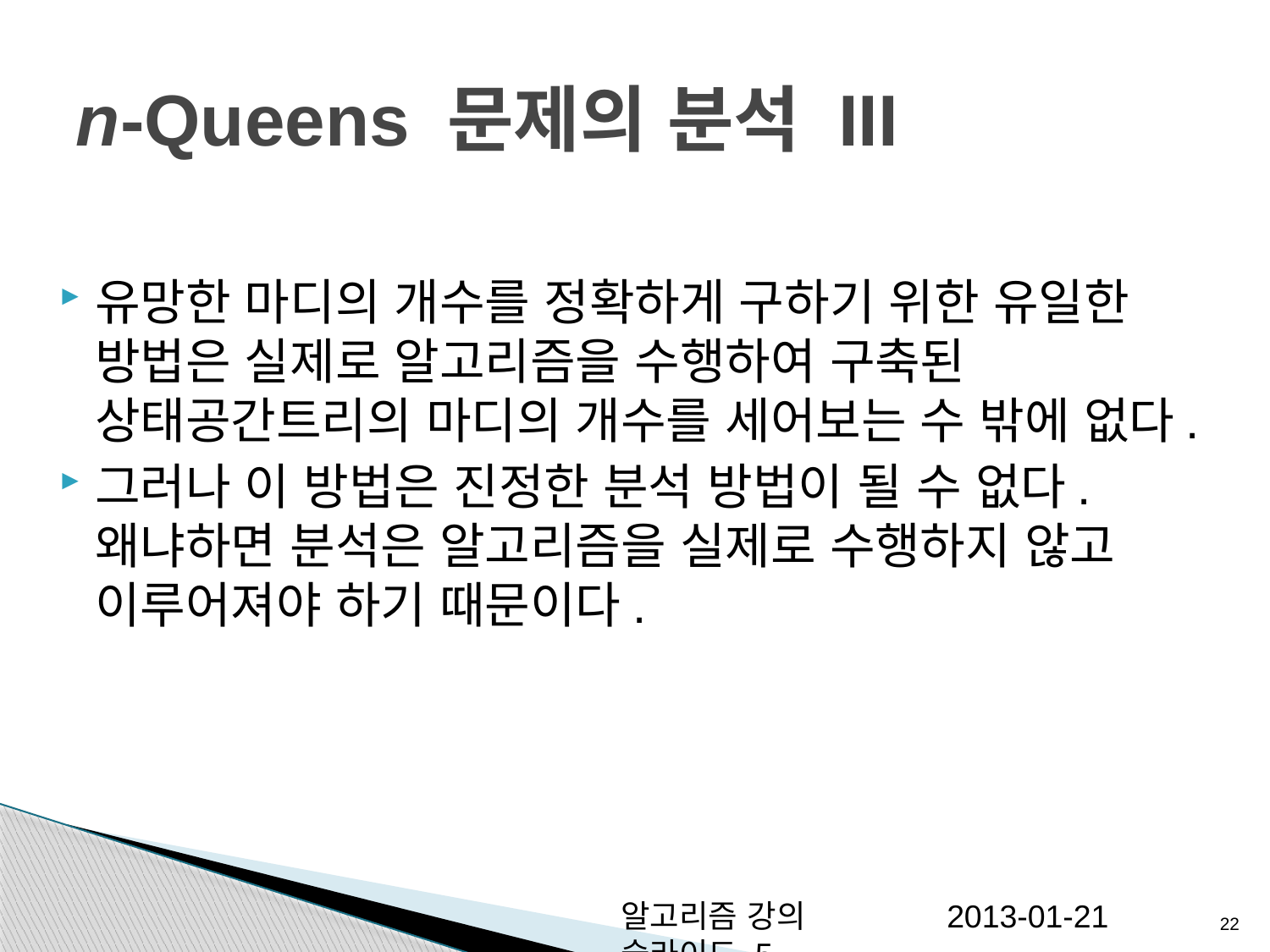

# n-Queens 문제의 분석 III
유망한 마디의 개수를 정확하게 구하기 위한 유일한 방법은 실제로 알고리즘을 수행하여 구축된 상태공간트리의 마디의 개수를 세어보는 수 밖에 없다.
그러나 이 방법은 진정한 분석 방법이 될 수 없다. 왜냐하면 분석은 알고리즘을 실제로 수행하지 않고 이루어져야 하기 때문이다.
알고리즘 강의 슬라이드 5
2013-01-21
22